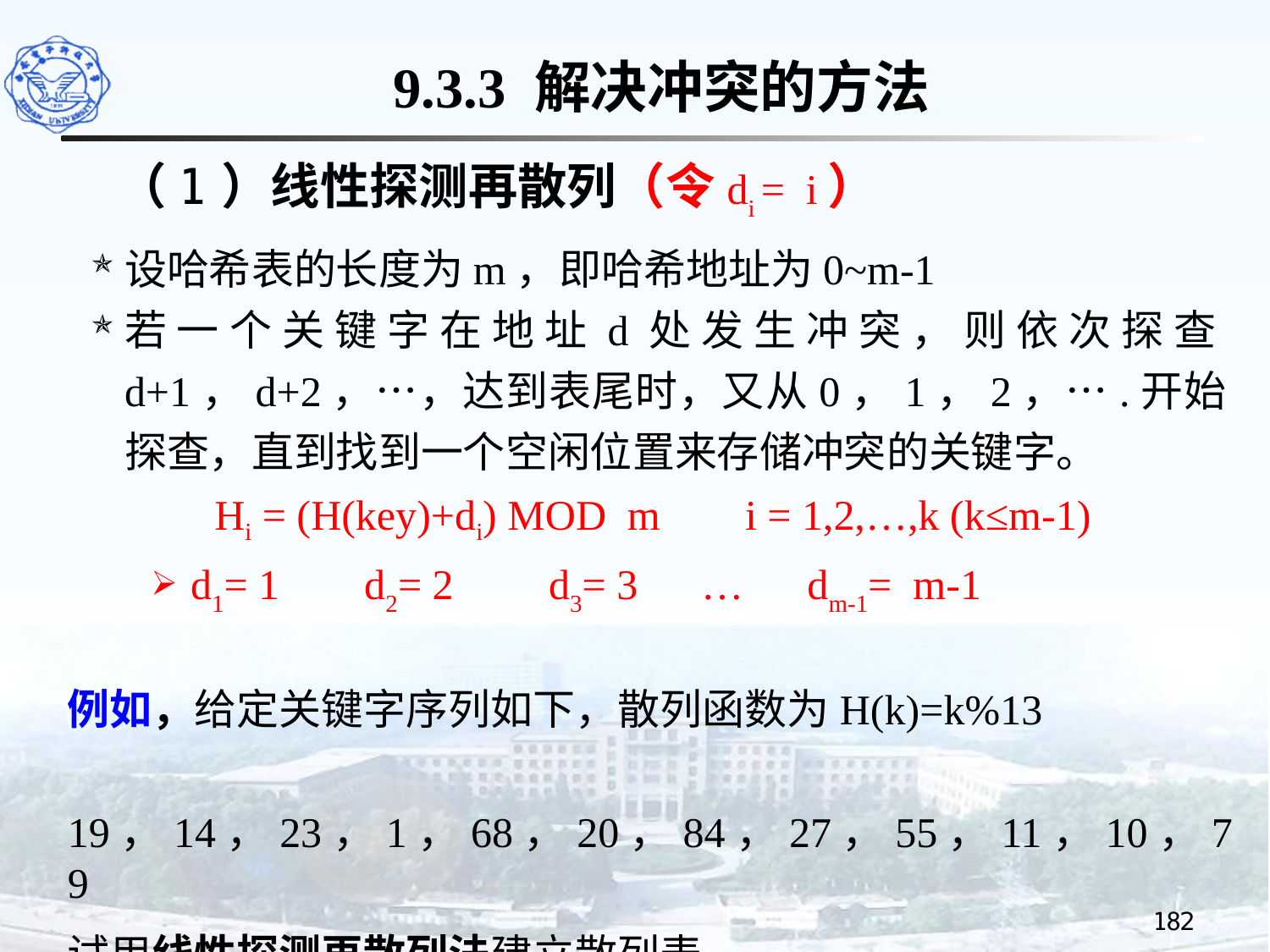

9.3.3 解决冲突的方法
（1）线性探测再散列（令di =  i）
设哈希表的长度为m，即哈希地址为0~m-1
若一个关键字在地址d处发生冲突，则依次探查d+1，d+2，…，达到表尾时，又从0，1，2，….开始探查，直到找到一个空闲位置来存储冲突的关键字。
            Hi = (H(key)+di) MOD  m        i = 1,2,…,k (k≤m-1)
d1= 1        d2= 2         d3= 3      …      dm-1=  m-1
例如，给定关键字序列如下，散列函数为H(k)=k%13
       19，14，23，1，68，20，84，27，55，11，10，79
试用线性探测再散列法建立散列表。
182